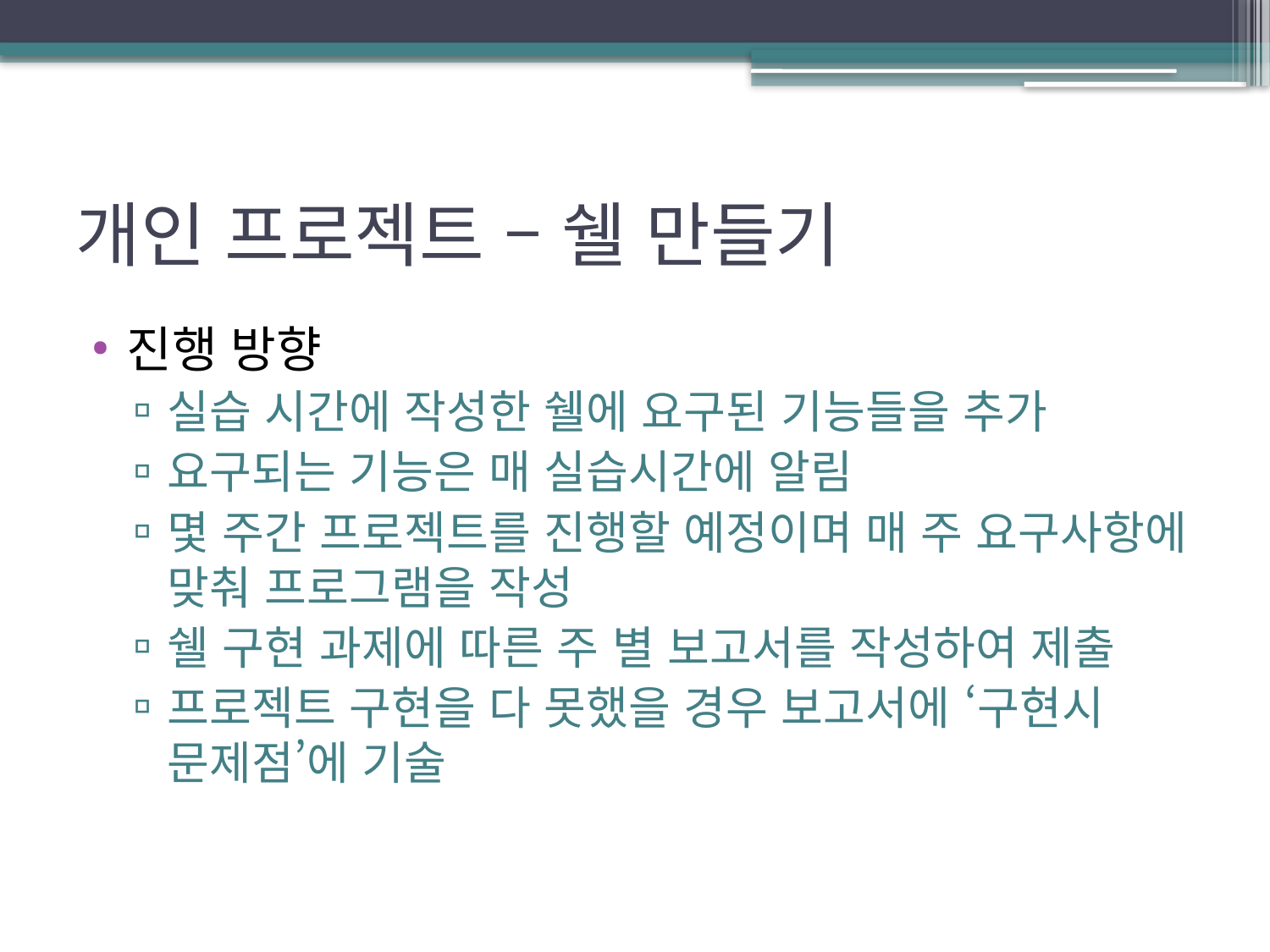

# 개인 프로젝트 – 쉘 만들기
진행 방향
실습 시간에 작성한 쉘에 요구된 기능들을 추가
요구되는 기능은 매 실습시간에 알림
몇 주간 프로젝트를 진행할 예정이며 매 주 요구사항에 맞춰 프로그램을 작성
쉘 구현 과제에 따른 주 별 보고서를 작성하여 제출
프로젝트 구현을 다 못했을 경우 보고서에 ‘구현시 문제점’에 기술